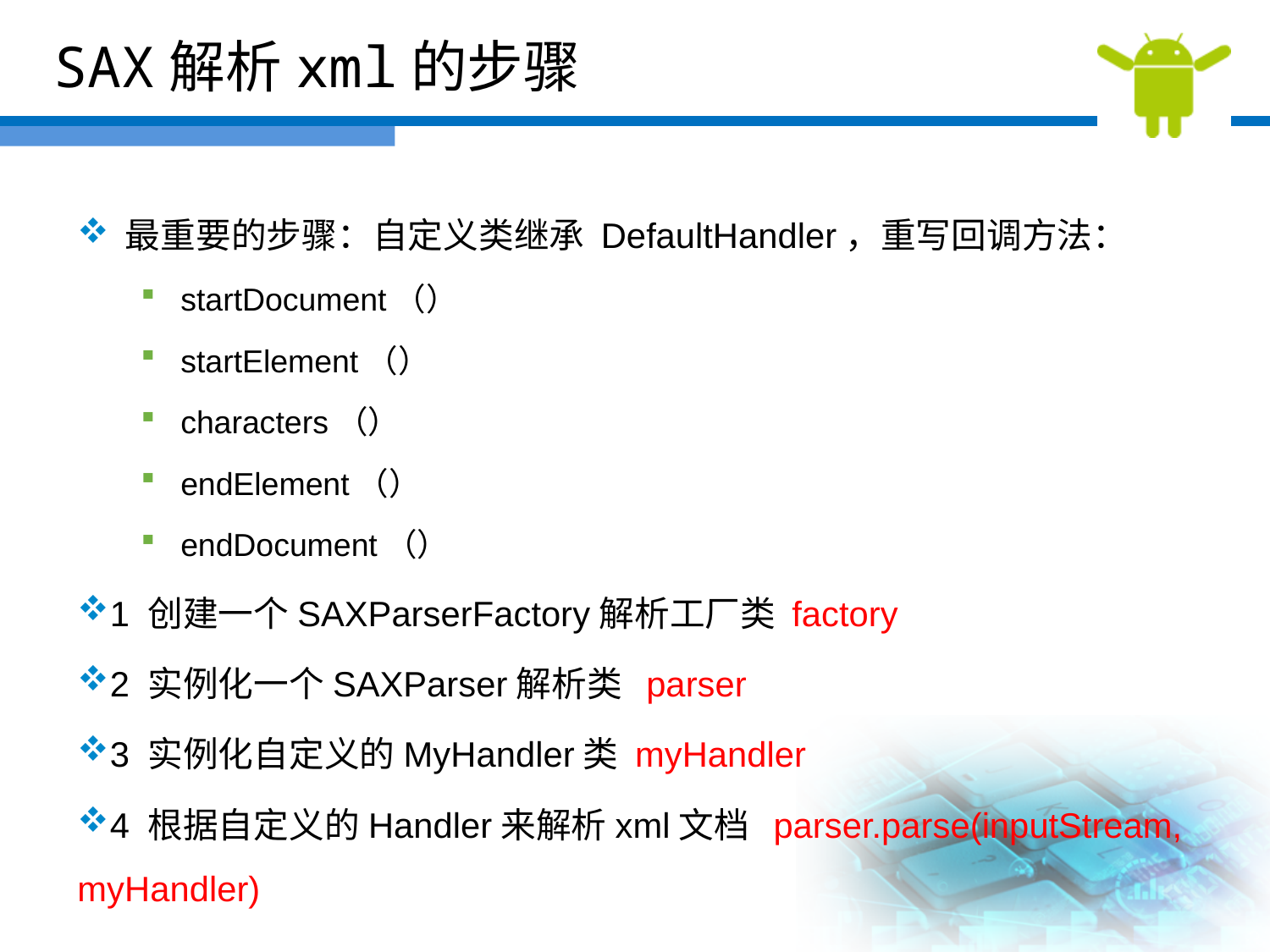

SAX解析xml的步骤
最重要的步骤：自定义类继承 DefaultHandler，重写回调方法：
startDocument（）
startElement（）
characters（）
endElement（）
endDocument（）
1 创建一个SAXParserFactory解析工厂类 factory
2 实例化一个SAXParser解析类  parser
3 实例化自定义的MyHandler类 myHandler
4 根据自定义的Handler来解析xml文档  parser.parse(inputStream, myHandler)